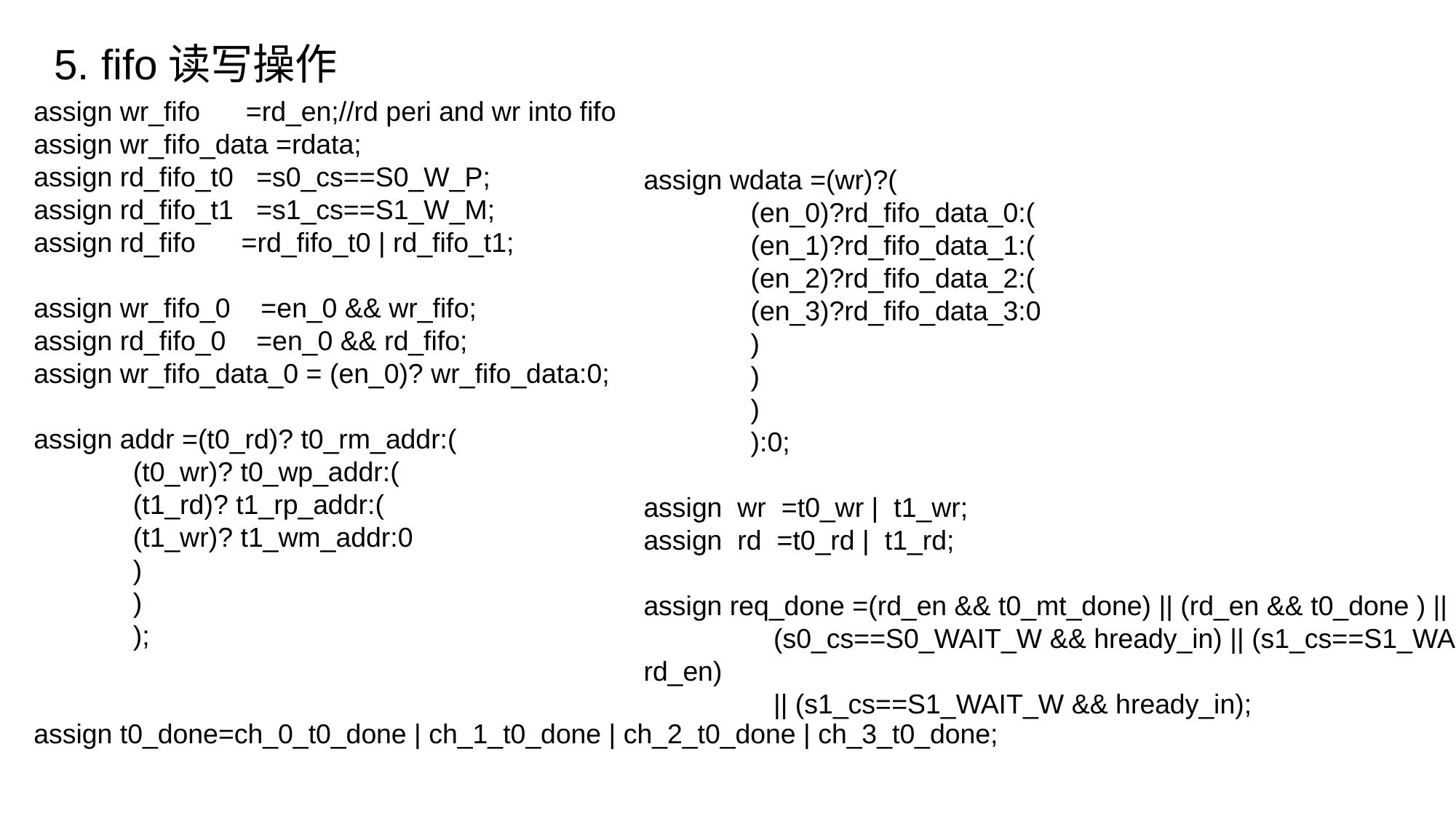

5. fifo读写操作
assign wr_fifo      =rd_en;//rd peri and wr into fifo
assign wr_fifo_data =rdata;
assign rd_fifo_t0   =s0_cs==S0_W_P;
assign rd_fifo_t1   =s1_cs==S1_W_M;
assign rd_fifo      =rd_fifo_t0 | rd_fifo_t1;

assign wr_fifo_0    =en_0 && wr_fifo;
assign rd_fifo_0    =en_0 && rd_fifo;
assign wr_fifo_data_0 = (en_0)? wr_fifo_data:0;

assign addr =(t0_rd)? t0_rm_addr:(
             (t0_wr)? t0_wp_addr:(
             (t1_rd)? t1_rp_addr:(
             (t1_wr)? t1_wm_addr:0
             )
             )
             );

assign t0_done=ch_0_t0_done | ch_1_t0_done | ch_2_t0_done | ch_3_t0_done;
assign wdata =(wr)?(
              (en_0)?rd_fifo_data_0:(
              (en_1)?rd_fifo_data_1:(
              (en_2)?rd_fifo_data_2:(
              (en_3)?rd_fifo_data_3:0
              )
              )
              )
              ):0;

assign  wr  =t0_wr |  t1_wr;
assign  rd  =t0_rd |  t1_rd;

assign req_done =(rd_en && t0_mt_done) || (rd_en && t0_done ) ||
                 (s0_cs==S0_WAIT_W && hready_in) || (s1_cs==S1_WAIT_R && rd_en)
                 || (s1_cs==S1_WAIT_W && hready_in);